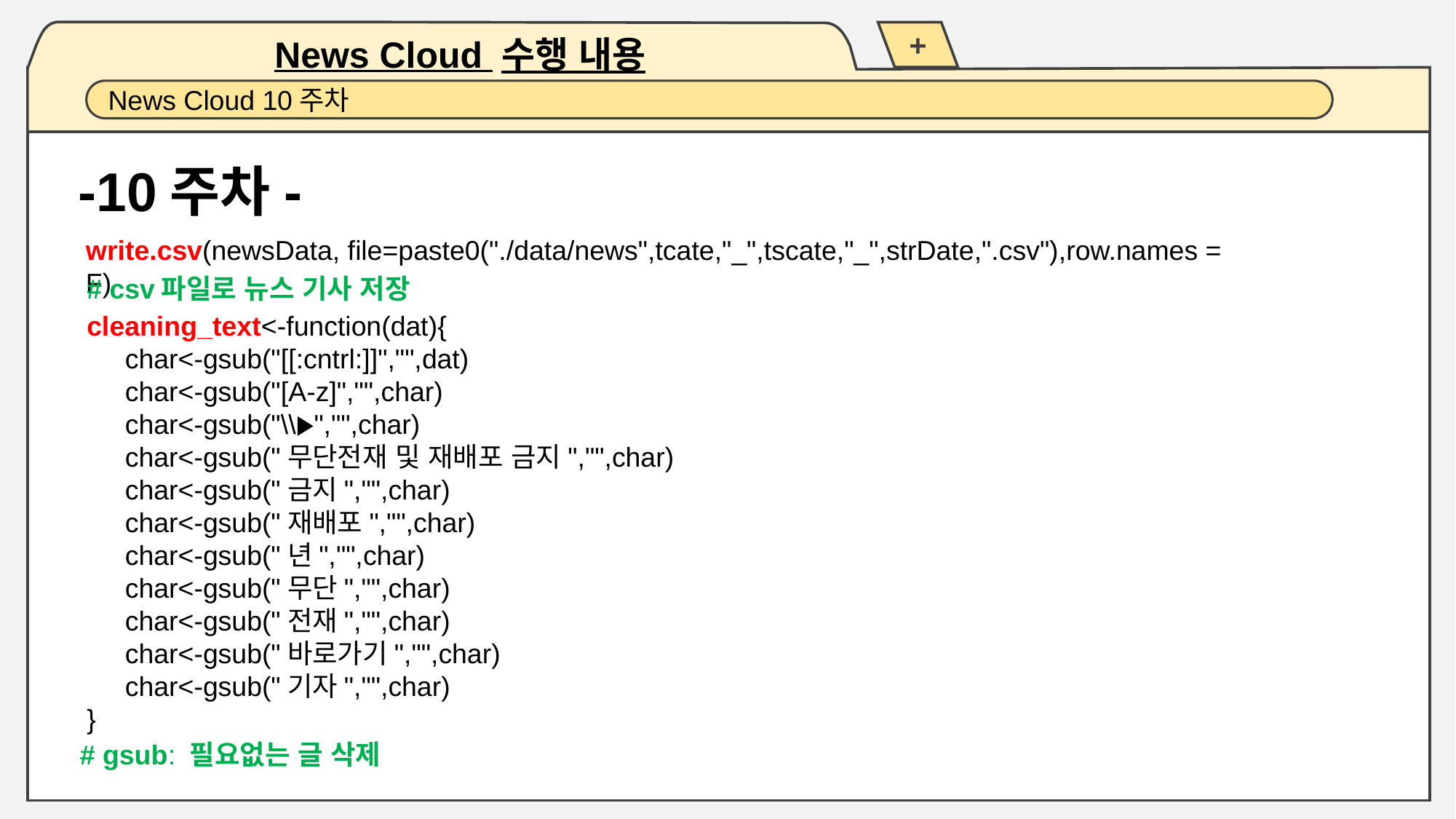

+
News Cloud 수행 내용
News Cloud 10주차

-10주차-

write.csv(newsData, file=paste0("./data/news",tcate,"_",tscate,"_",strDate,".csv"),row.names = F)
# csv파일로 뉴스 기사 저장
cleaning_text<-function(dat){
     char<-gsub("[[:cntrl:]]","",dat)
     char<-gsub("[A-z]","",char)
     char<-gsub("\\▶","",char)
     char<-gsub("무단전재 및 재배포 금지","",char)
     char<-gsub("금지","",char)
     char<-gsub("재배포","",char)
     char<-gsub("년","",char)
     char<-gsub("무단","",char)
     char<-gsub("전재","",char)
     char<-gsub("바로가기","",char)
     char<-gsub("기자","",char)
}
# gsub: 필요없는 글 삭제